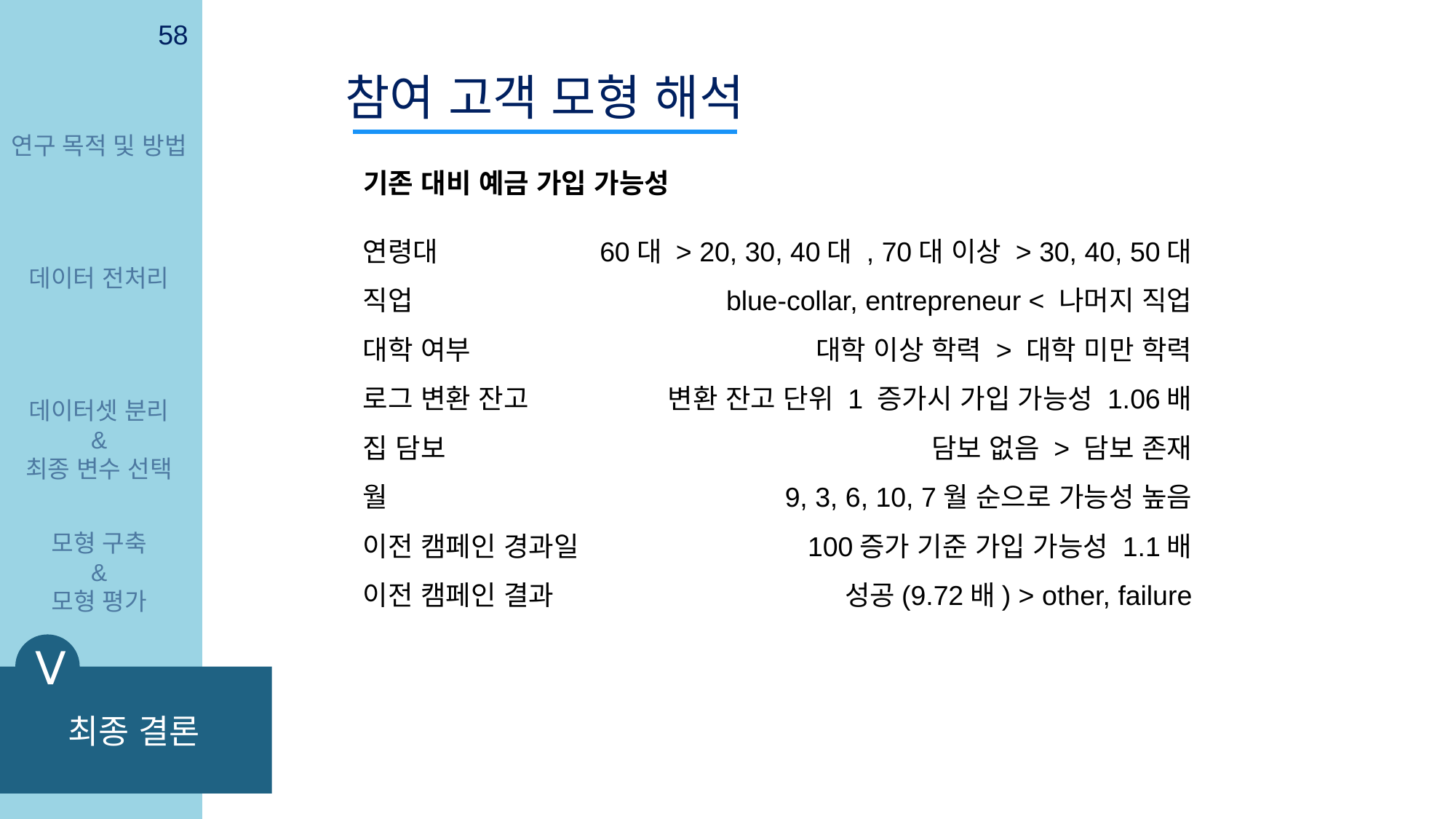

58
참여 고객 모형 해석
연구 목적 및 방법
기존 대비 예금 가입 가능성
연령대
직업
대학 여부
로그 변환 잔고
집 담보
월
이전 캠페인 경과일
이전 캠페인 결과
60대 > 20, 30, 40대 , 70대 이상 > 30, 40, 50대
blue-collar, entrepreneur < 나머지 직업
대학 이상 학력 > 대학 미만 학력
변환 잔고 단위 1 증가시 가입 가능성 1.06배
담보 없음 > 담보 존재
9, 3, 6, 10, 7월 순으로 가능성 높음
100증가 기준 가입 가능성 1.1배
성공(9.72배) > other, failure
데이터 전처리
데이터셋 분리
&
최종 변수 선택
모형 구축
&
모형 평가
Ⅴ
최종 결론